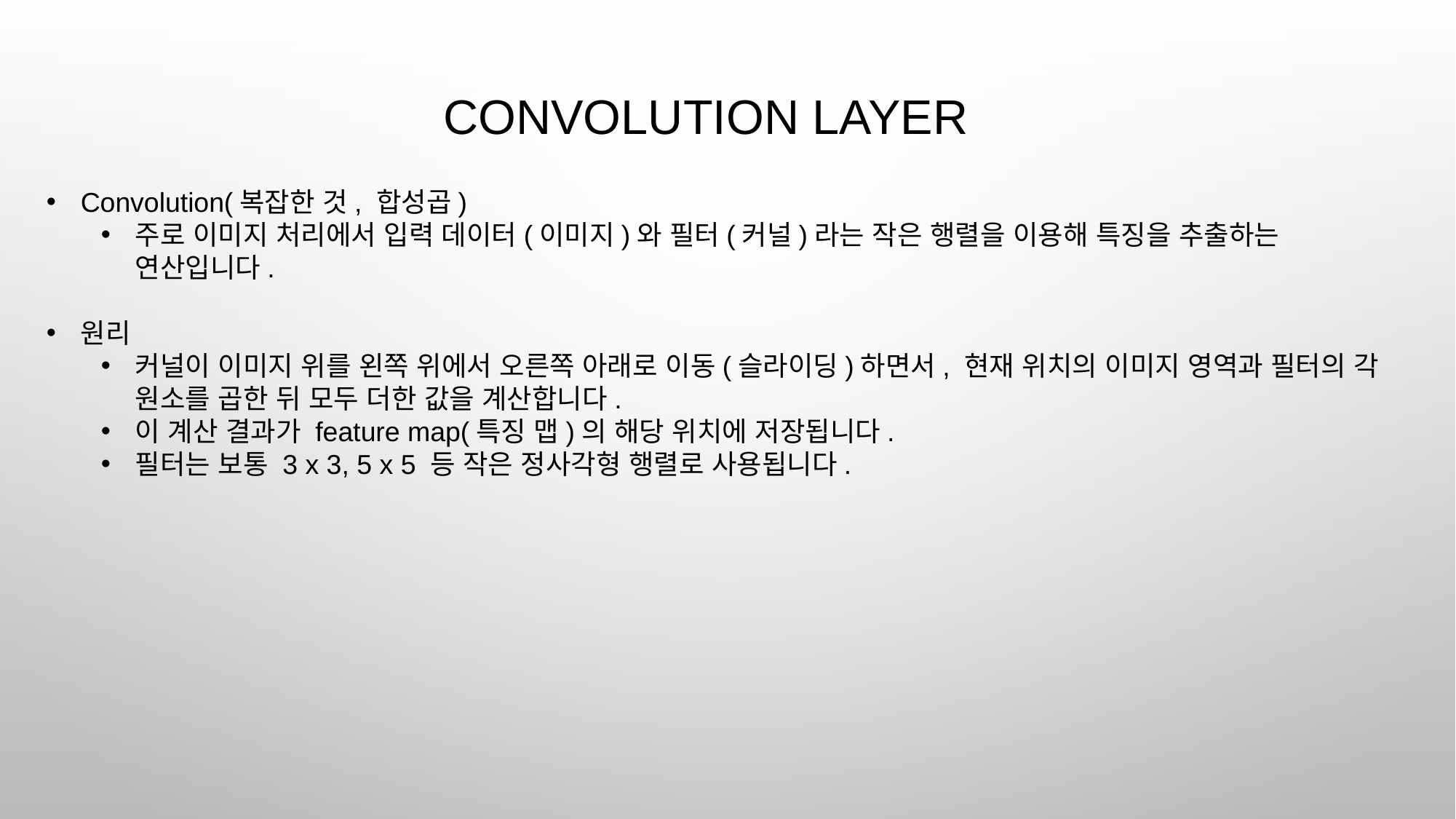

# Convolution Layer
Convolution(복잡한 것, 합성곱)
주로 이미지 처리에서 입력 데이터(이미지)와 필터(커널)라는 작은 행렬을 이용해 특징을 추출하는 연산입니다.

원리
커널이 이미지 위를 왼쪽 위에서 오른쪽 아래로 이동(슬라이딩)하면서, 현재 위치의 이미지 영역과 필터의 각 원소를 곱한 뒤 모두 더한 값을 계산합니다.
이 계산 결과가 feature map(특징 맵)의 해당 위치에 저장됩니다.
필터는 보통 3 x 3, 5 x 5 등 작은 정사각형 행렬로 사용됩니다.